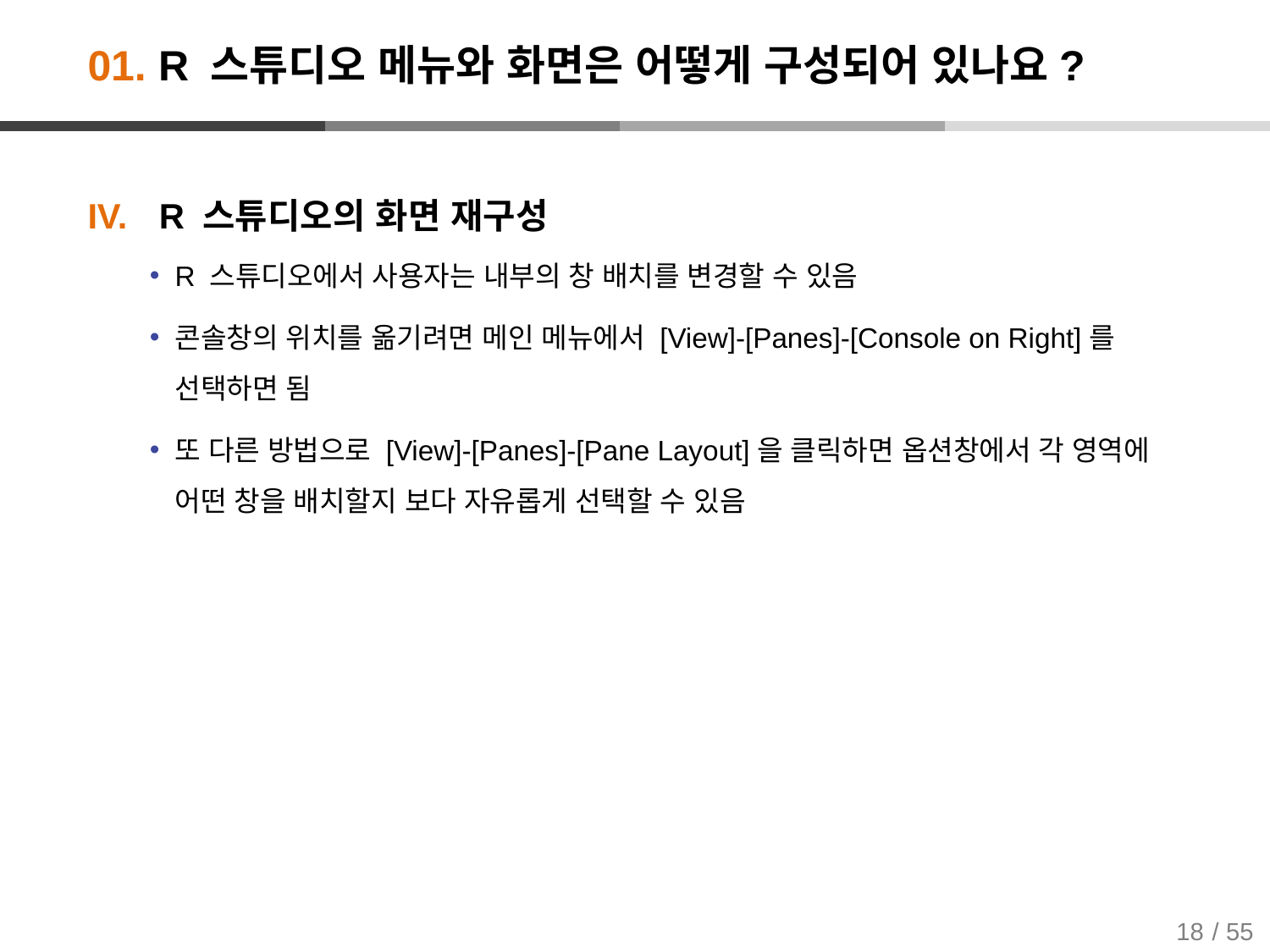

# 01. R 스튜디오 메뉴와 화면은 어떻게 구성되어 있나요?
R 스튜디오의 화면 재구성
R 스튜디오에서 사용자는 내부의 창 배치를 변경할 수 있음
콘솔창의 위치를 옮기려면 메인 메뉴에서 [View]-[Panes]-[Console on Right]를 선택하면 됨
또 다른 방법으로 [View]-[Panes]-[Pane Layout]을 클릭하면 옵션창에서 각 영역에 어떤 창을 배치할지 보다 자유롭게 선택할 수 있음